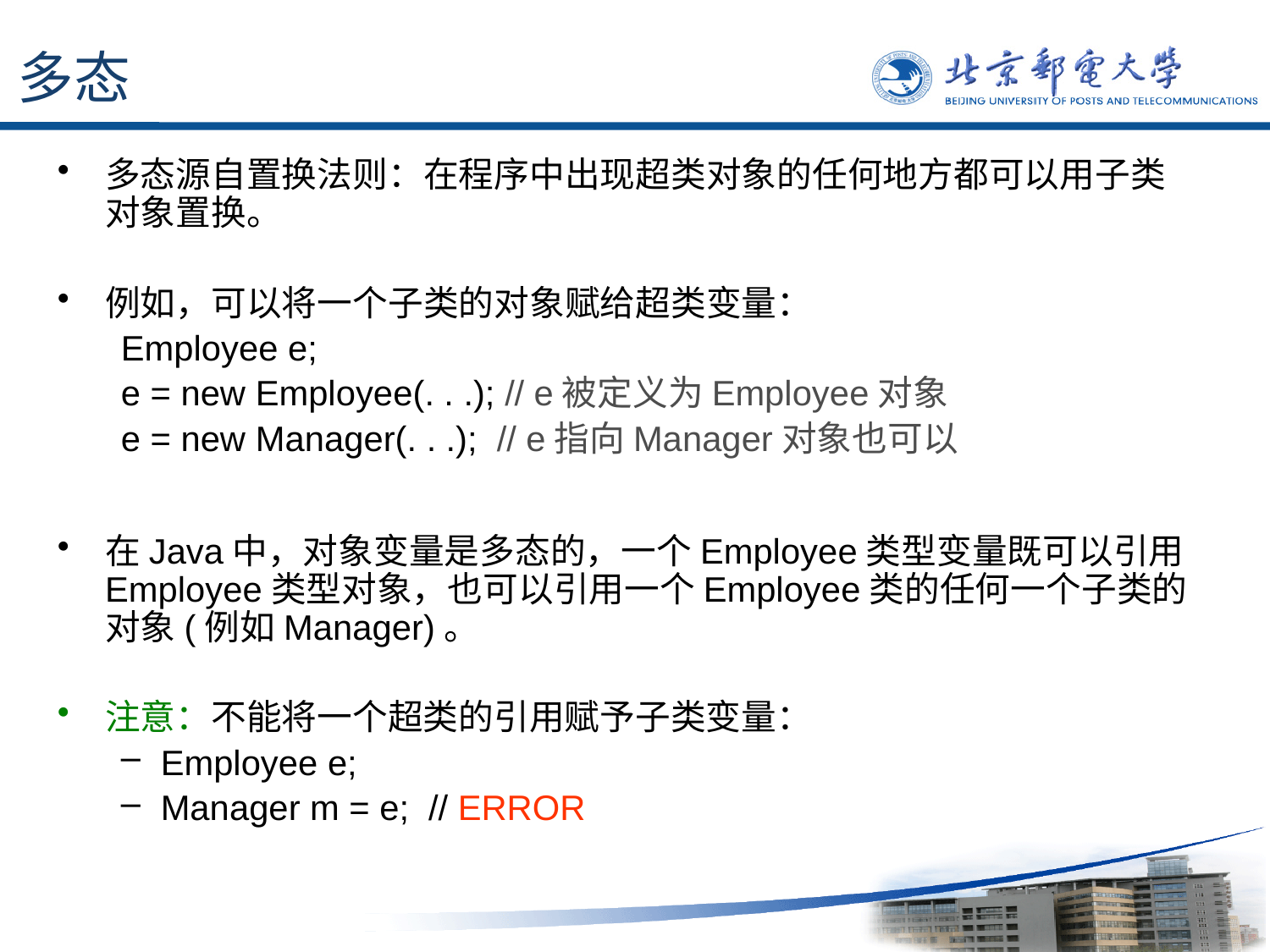

# 多态
多态源自置换法则：在程序中出现超类对象的任何地方都可以用子类对象置换。

例如，可以将一个子类的对象赋给超类变量：
Employee e;
e = new Employee(. . .); // e被定义为Employee对象
e = new Manager(. . .);  // e指向Manager对象也可以

在Java中，对象变量是多态的，一个Employee类型变量既可以引用Employee类型对象，也可以引用一个Employee类的任何一个子类的对象(例如Manager)。

注意：不能将一个超类的引用赋予子类变量：
Employee e;
Manager m = e;  // ERROR